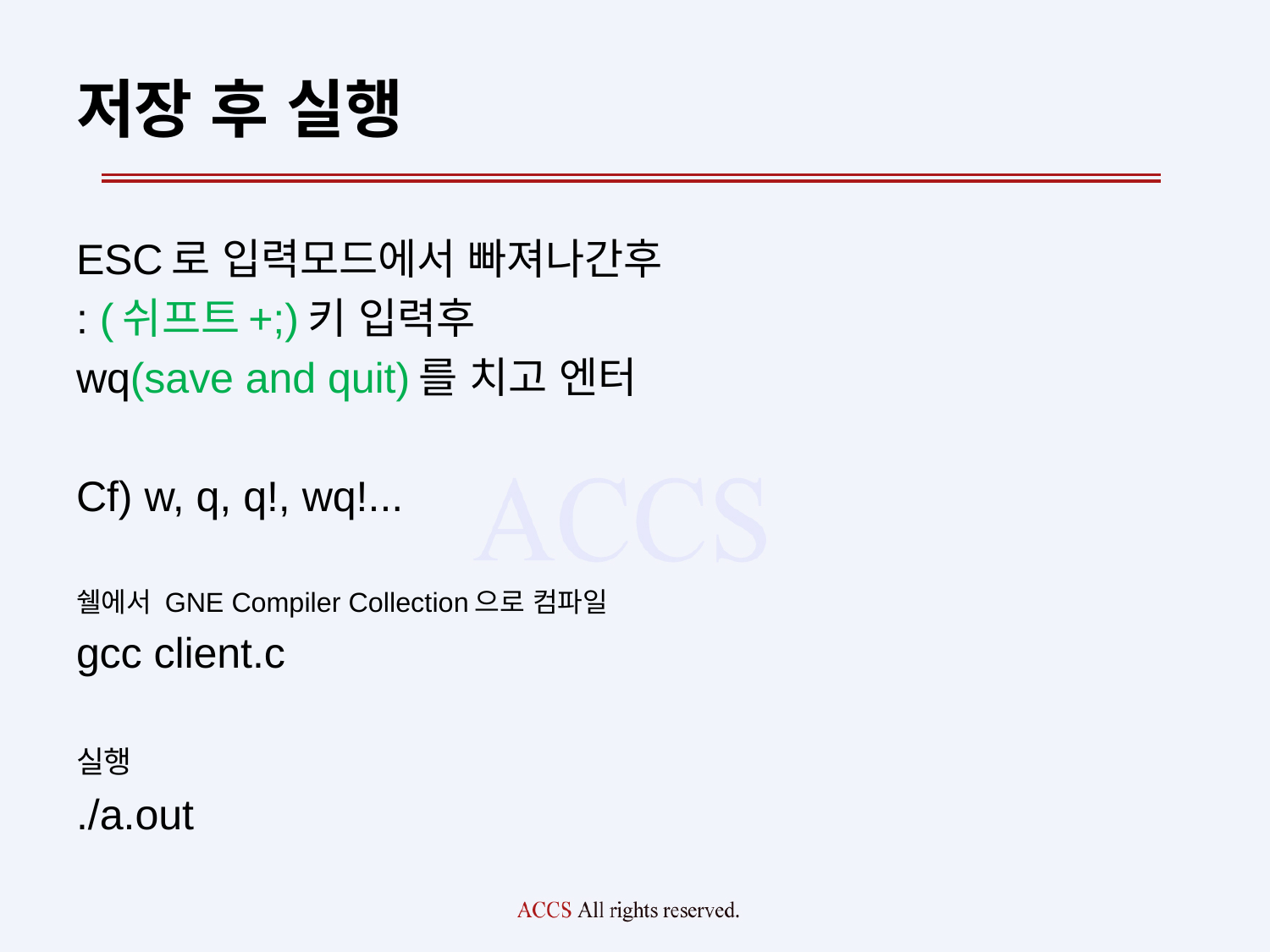

# 저장 후 실행
ESC로 입력모드에서 빠져나간후
: (쉬프트+;)키 입력후
wq(save and quit)를 치고 엔터

Cf) w, q, q!, wq!...

쉘에서 GNE Compiler Collection으로 컴파일
gcc client.c

실행
./a.out